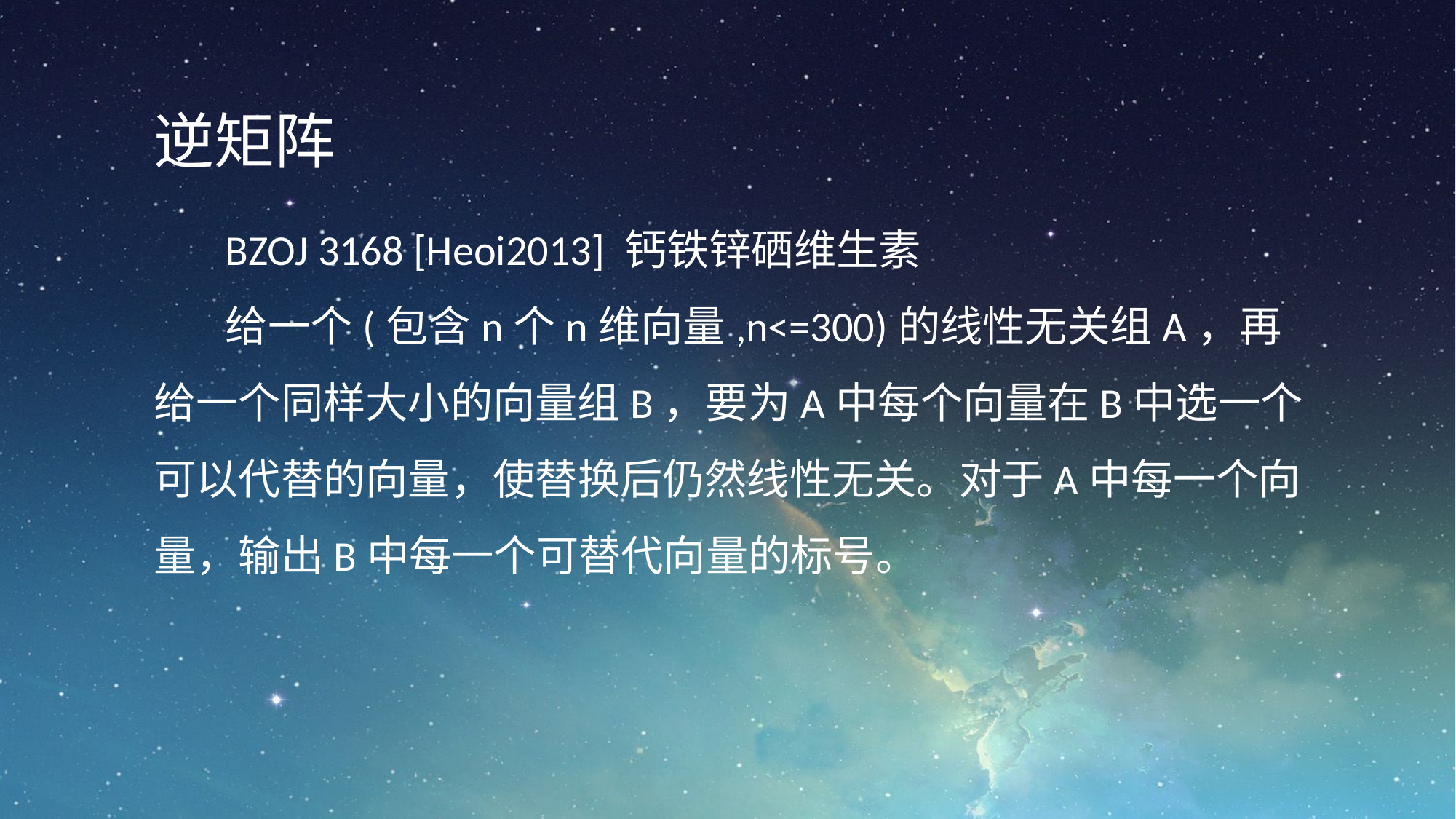

逆矩阵
BZOJ 3168 [Heoi2013] 钙铁锌硒维生素
给一个(包含n个n维向量,n<=300)的线性无关组A，再给一个同样大小的向量组B，要为A中每个向量在B中选一个可以代替的向量，使替换后仍然线性无关。对于A中每一个向量，输出B中每一个可替代向量的标号。